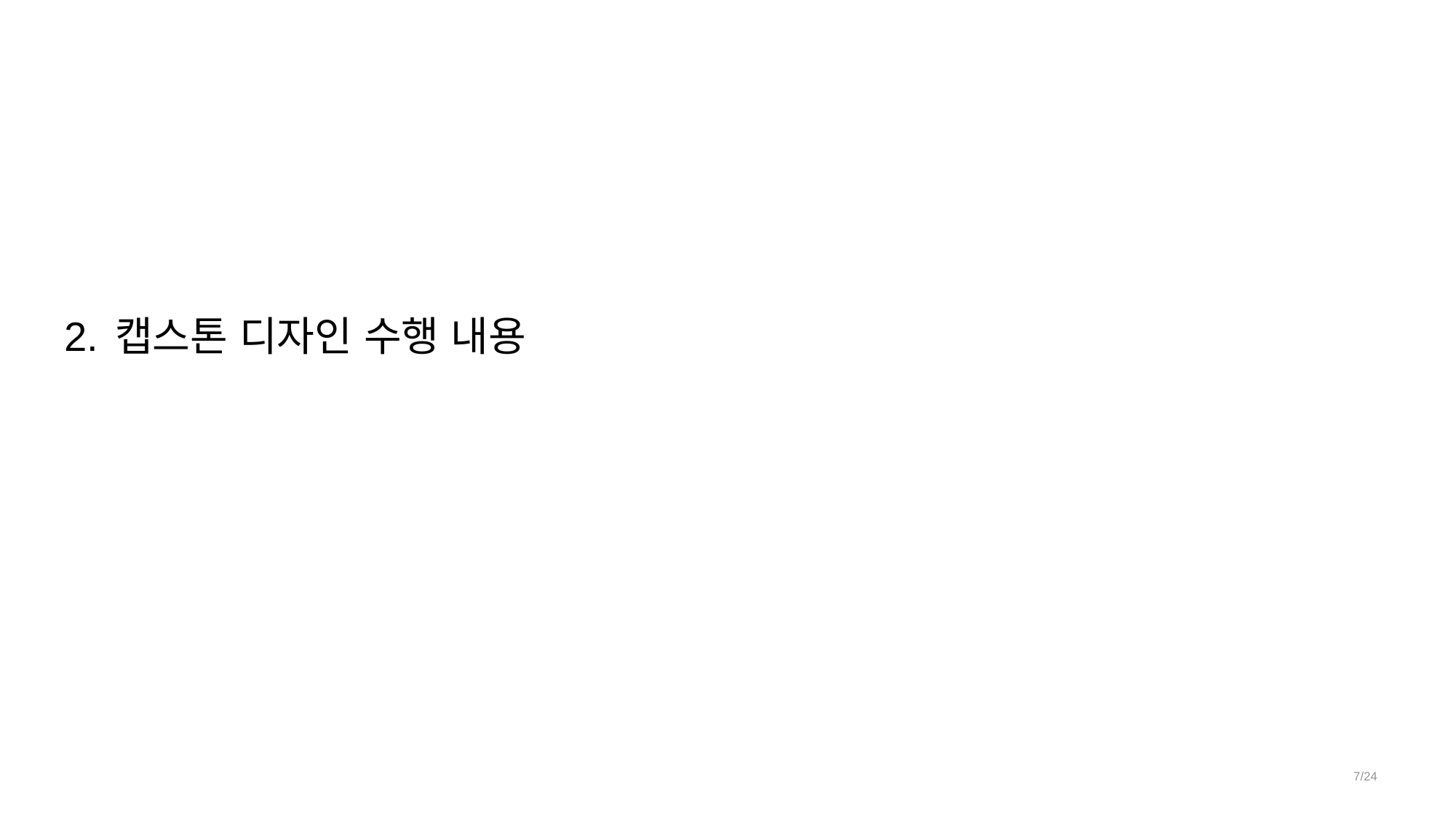

# 2. 캡스톤 디자인 수행 내용

7/24